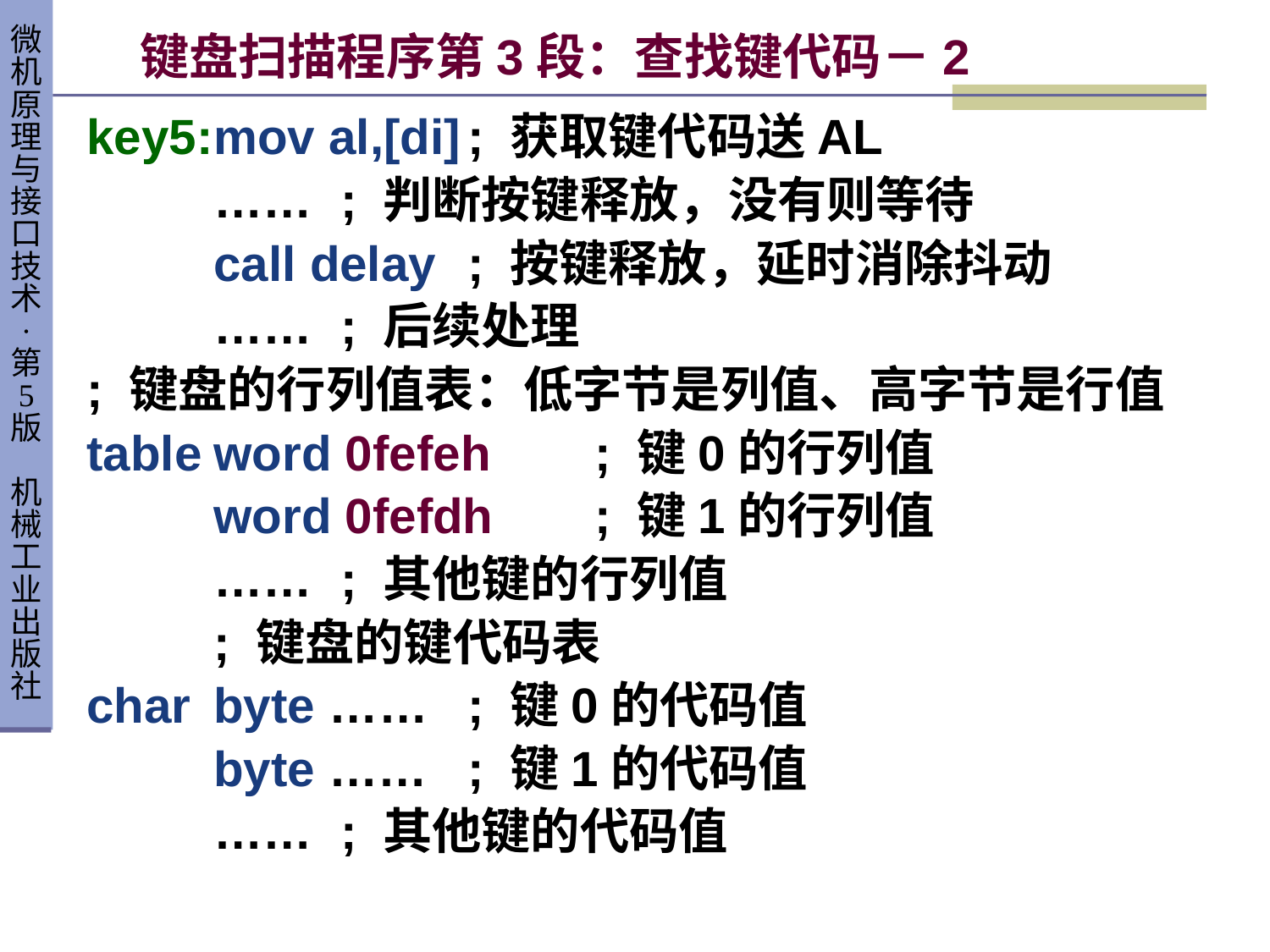

# 键盘扫描程序第3段：查找键代码－2
key5:	mov al,[di]	; 获取键代码送AL
	……	; 判断按键释放，没有则等待
	call delay	; 按键释放，延时消除抖动
	……	; 后续处理
; 键盘的行列值表：低字节是列值、高字节是行值
table	word 0fefeh	; 键0的行列值
	word 0fefdh	; 键1的行列值
	……	; 其他键的行列值
	; 键盘的键代码表
char	byte ……	; 键0的代码值
	byte ……	; 键1的代码值
	……	; 其他键的代码值